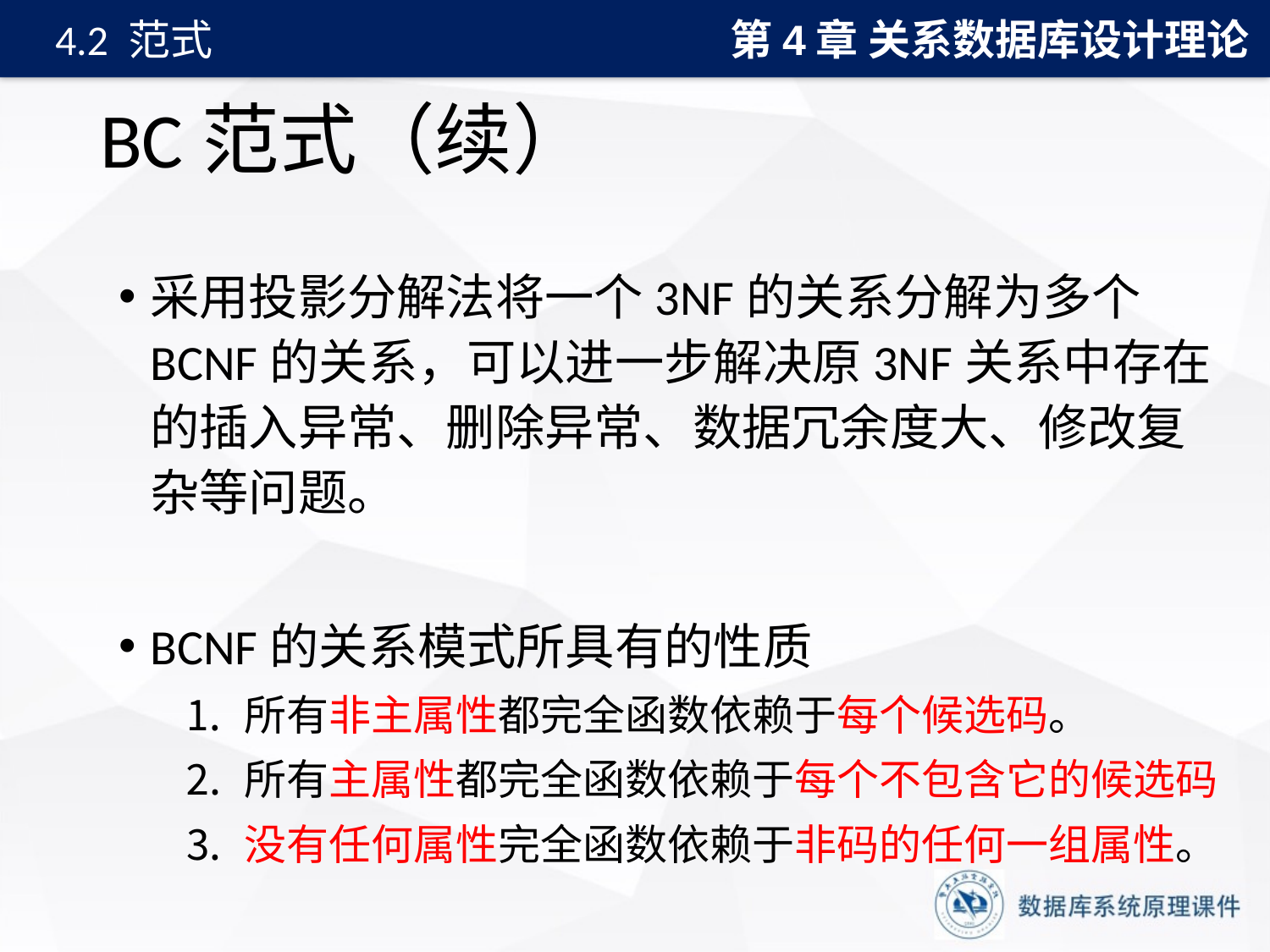

第4章 关系数据库设计理论
4.2 范式
# BC范式（续）
采用投影分解法将一个3NF的关系分解为多个BCNF的关系，可以进一步解决原3NF关系中存在的插入异常、删除异常、数据冗余度大、修改复杂等问题。

BCNF的关系模式所具有的性质
⒈ 所有非主属性都完全函数依赖于每个候选码。
⒉ 所有主属性都完全函数依赖于每个不包含它的候选码
⒊ 没有任何属性完全函数依赖于非码的任何一组属性。